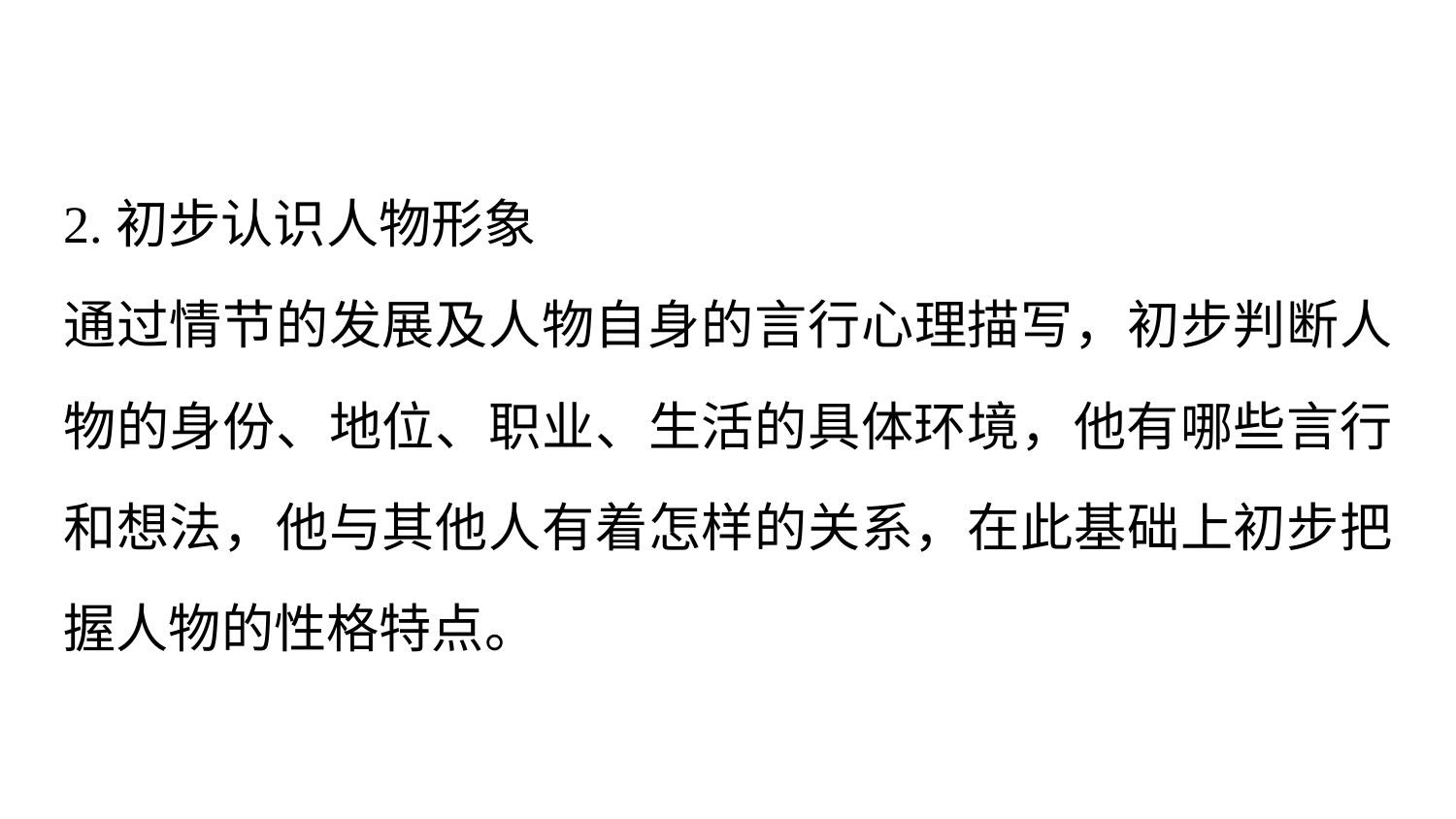

2.初步认识人物形象
通过情节的发展及人物自身的言行心理描写，初步判断人物的身份、地位、职业、生活的具体环境，他有哪些言行和想法，他与其他人有着怎样的关系，在此基础上初步把握人物的性格特点。